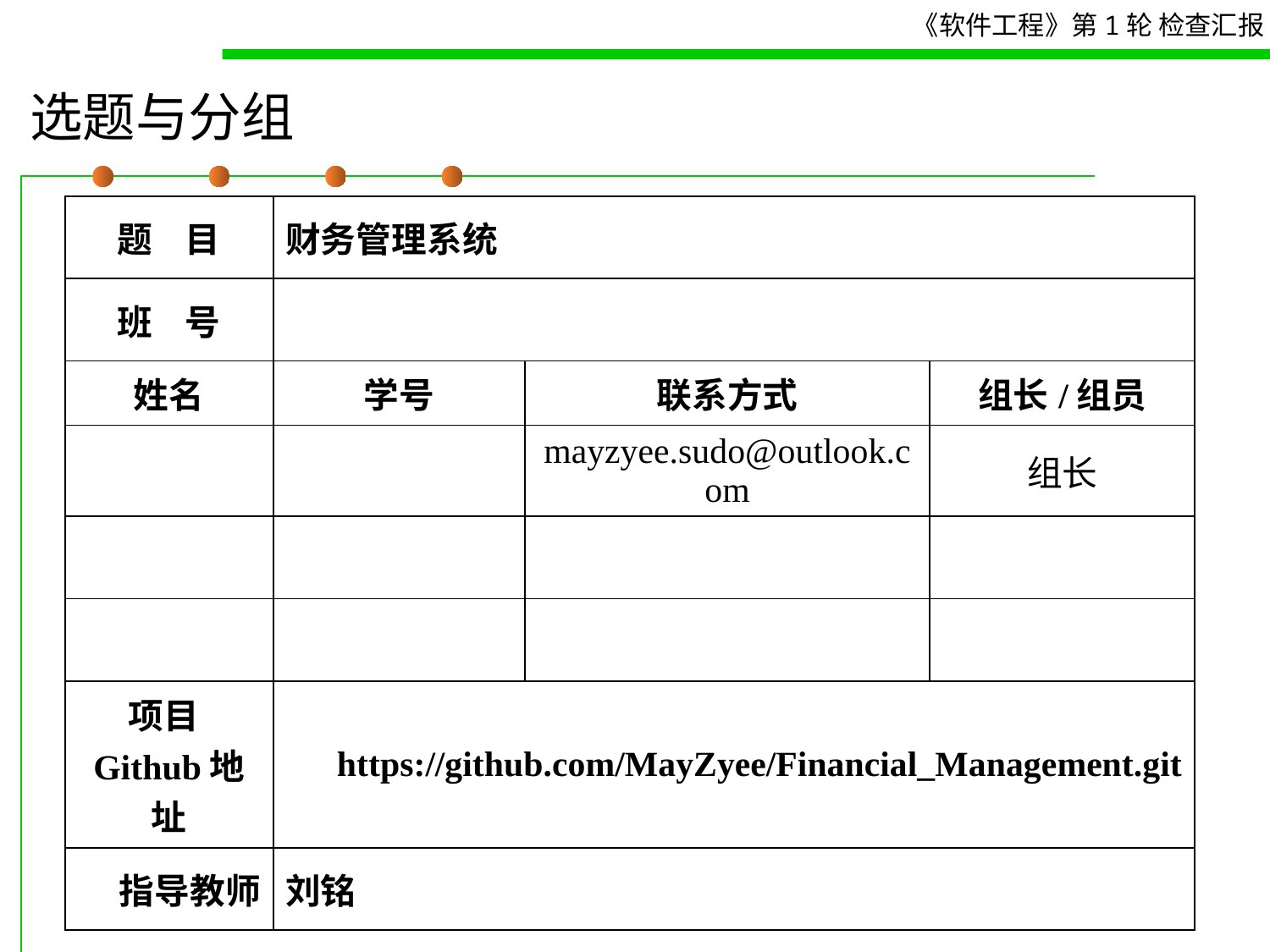

# 选题与分组
| 题 目 | 财务管理系统 |  |  |
| --- | --- | --- | --- |
| 班 号 |  |  |  |
| 姓名 | 学号 | 联系方式 | 组长/组员 |
|  |  | mayzyee.sudo@outlook.com | 组长 |
|  |  |  |  |
|  |  |  |  |
| 项目Github地址 | https://github.com/MayZyee/Financial\_Management.git |  |  |
| 指导教师 | 刘铭 |  |  |